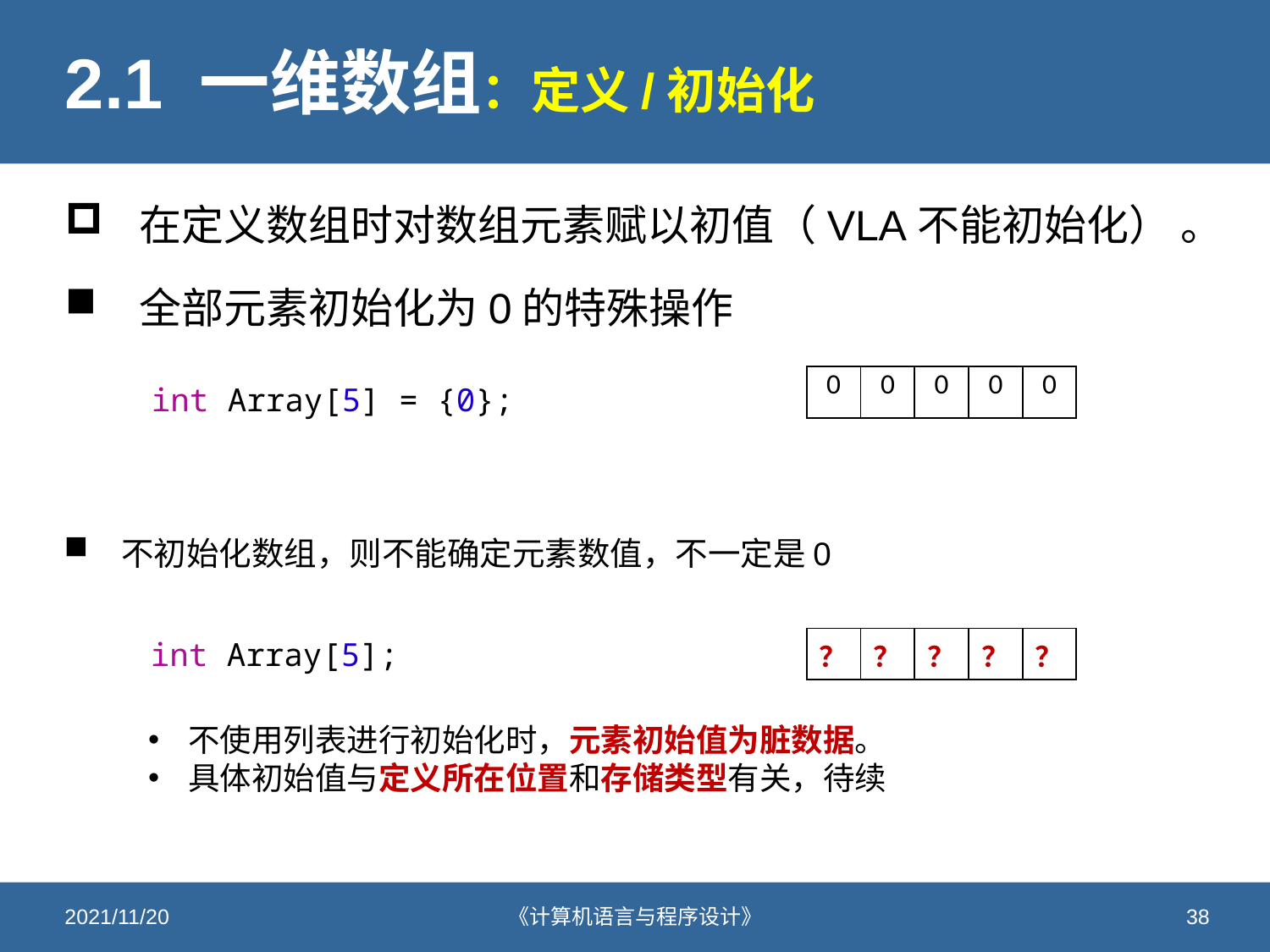

# 2.1 一维数组：定义/初始化
在定义数组时对数组元素赋以初值（VLA不能初始化） 。
全部元素初始化为0的特殊操作
| 0 | 0 | 0 | 0 | 0 |
| --- | --- | --- | --- | --- |
int Array[5] = {0};
不初始化数组，则不能确定元素数值，不一定是0
int Array[5];
| ？ | ？ | ？ | ？ | ？ |
| --- | --- | --- | --- | --- |
不使用列表进行初始化时，元素初始值为脏数据。
具体初始值与定义所在位置和存储类型有关，待续
2021/11/20
《计算机语言与程序设计》
38